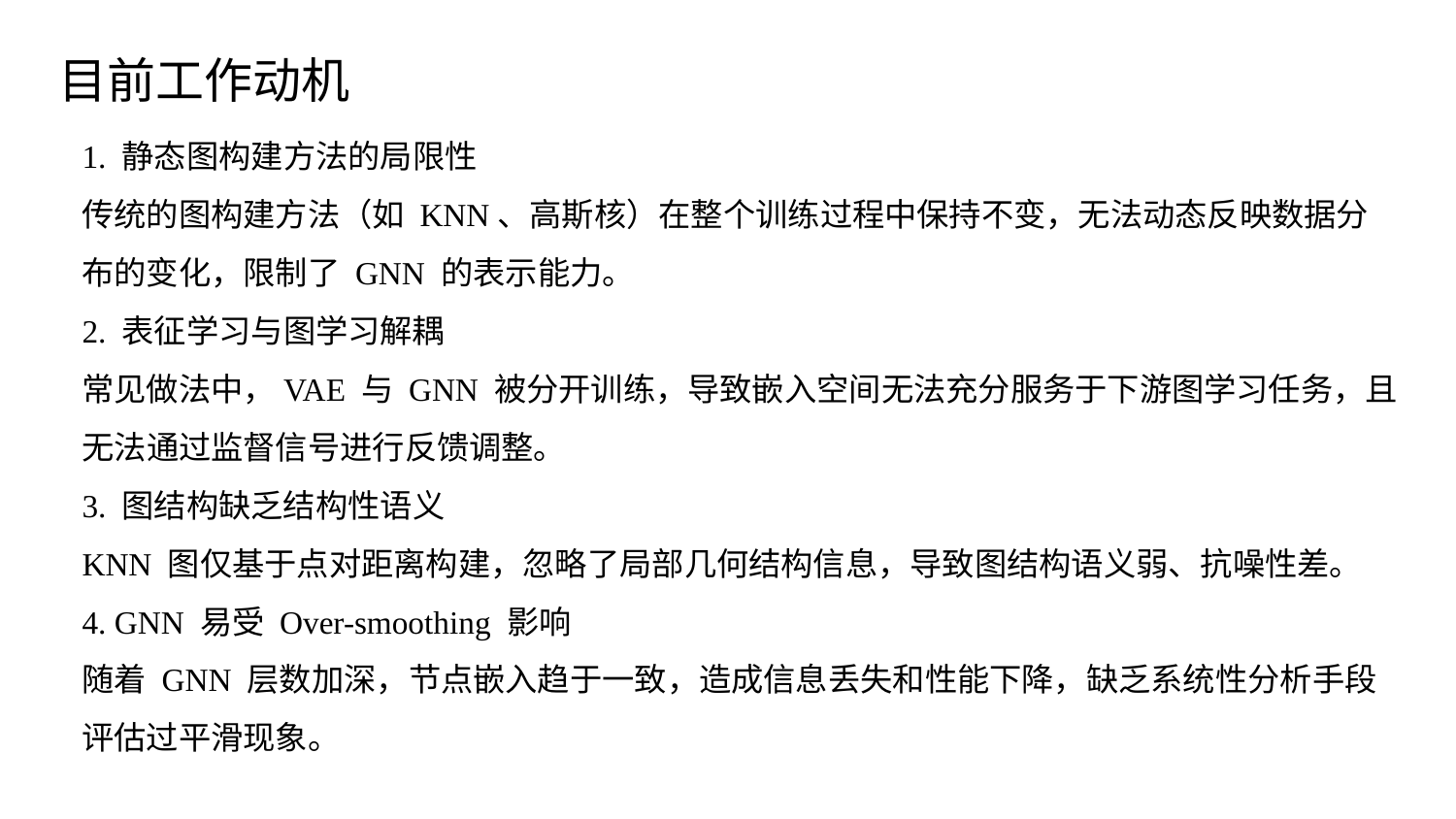

目前工作动机
1. 静态图构建方法的局限性
传统的图构建方法（如 KNN、高斯核）在整个训练过程中保持不变，无法动态反映数据分布的变化，限制了 GNN 的表示能力。
2. 表征学习与图学习解耦
常见做法中，VAE 与 GNN 被分开训练，导致嵌入空间无法充分服务于下游图学习任务，且无法通过监督信号进行反馈调整。
3. 图结构缺乏结构性语义
KNN 图仅基于点对距离构建，忽略了局部几何结构信息，导致图结构语义弱、抗噪性差。
4. GNN 易受 Over-smoothing 影响
随着 GNN 层数加深，节点嵌入趋于一致，造成信息丢失和性能下降，缺乏系统性分析手段评估过平滑现象。